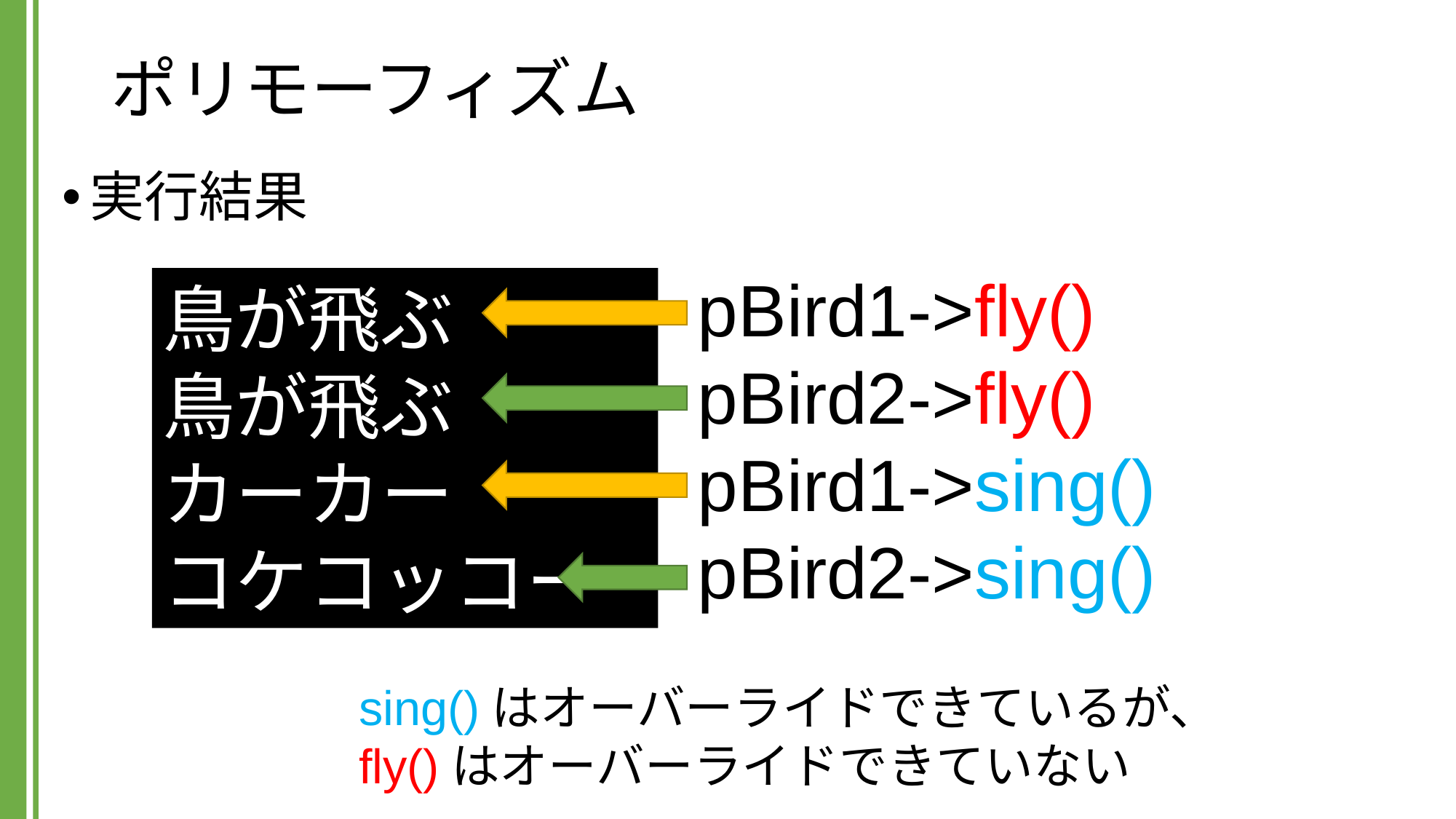

# ポリモーフィズム
実行結果
pBird1->fly()
pBird2->fly()
pBird1->sing()
pBird2->sing()
鳥が飛ぶ
鳥が飛ぶ
カーカー
コケコッコー

sing()はオーバーライドできているが、
fly()はオーバーライドできていない